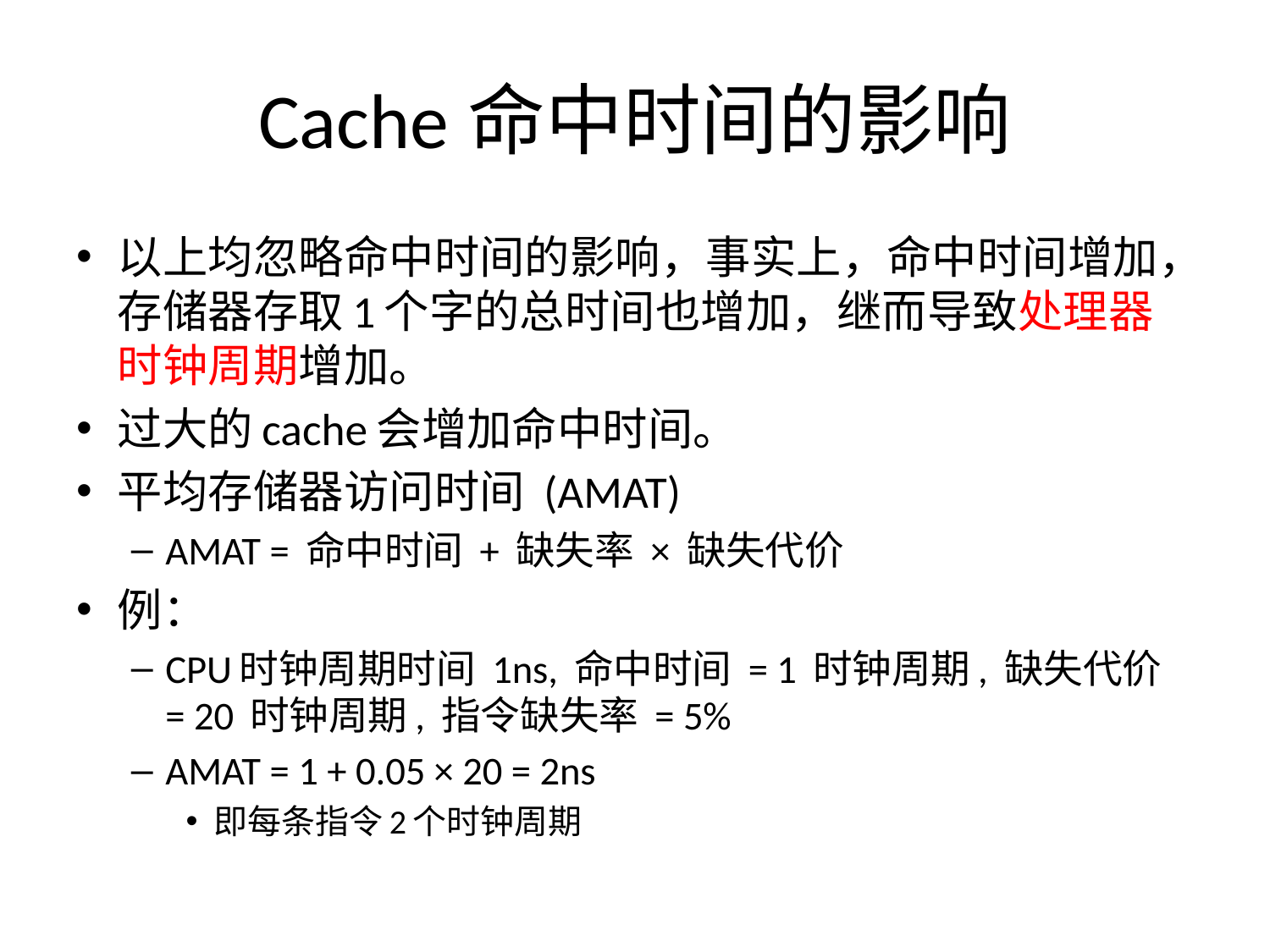

# Cache命中时间的影响
以上均忽略命中时间的影响，事实上，命中时间增加，存储器存取1个字的总时间也增加，继而导致处理器时钟周期增加。
过大的cache会增加命中时间。
平均存储器访问时间 (AMAT)
AMAT = 命中时间 + 缺失率 × 缺失代价
例：
CPU时钟周期时间 1ns, 命中时间 = 1 时钟周期, 缺失代价 = 20 时钟周期, 指令缺失率 = 5%
AMAT = 1 + 0.05 × 20 = 2ns
即每条指令2个时钟周期